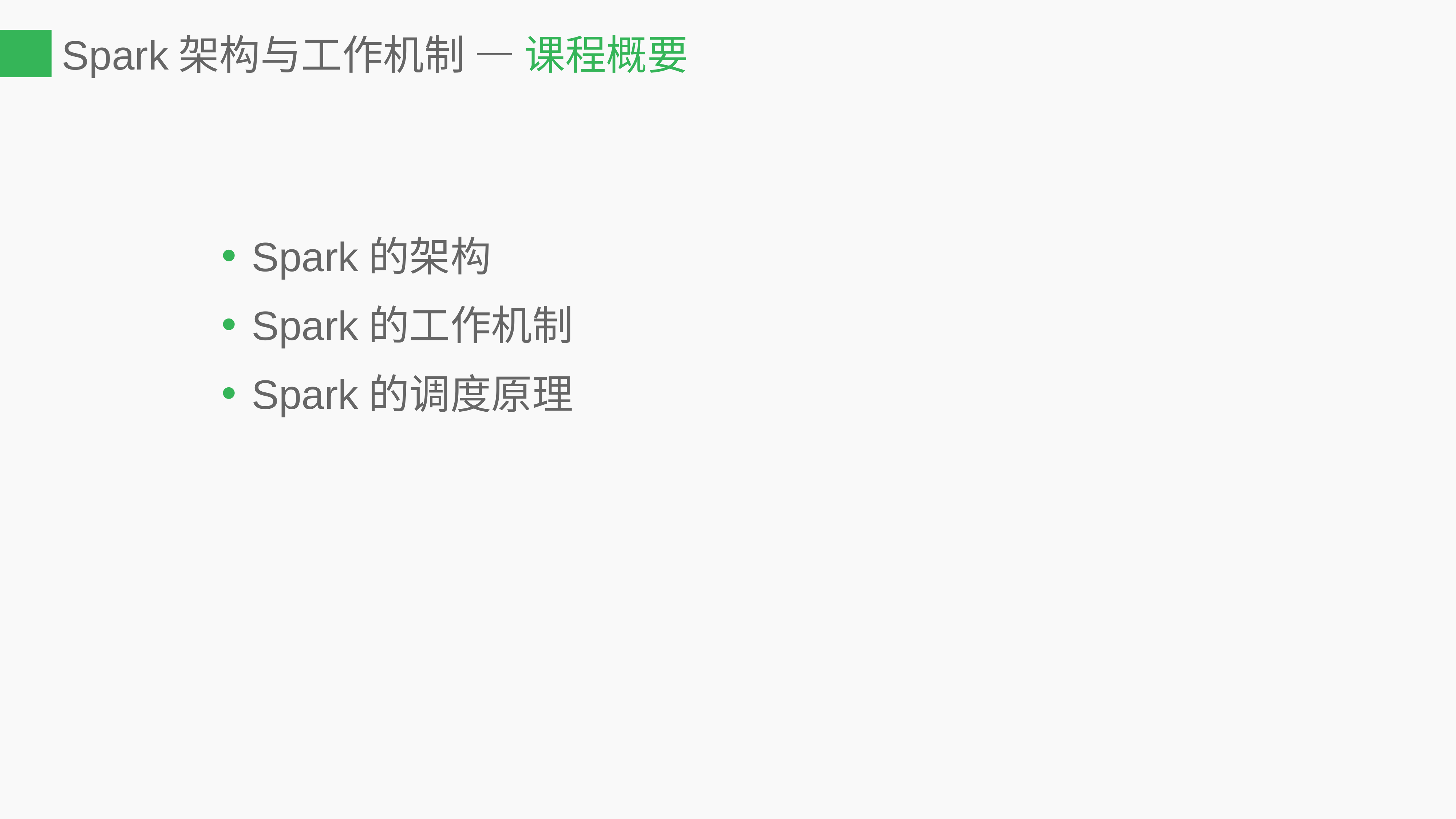

# Spark架构与工作机制 — 课程概要
Spark的架构
Spark的工作机制
Spark的调度原理